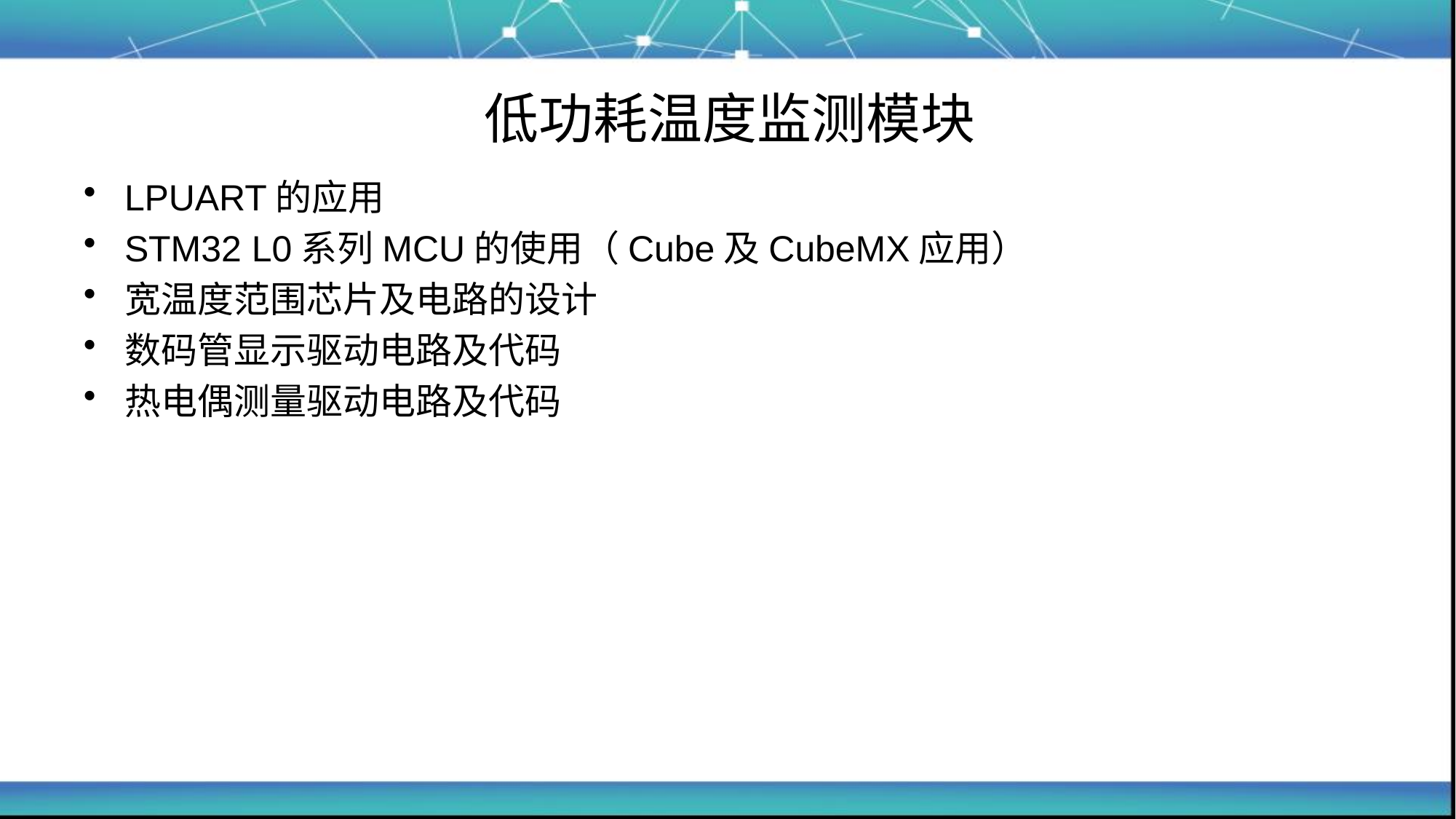

# 低功耗温度监测模块
LPUART的应用
STM32 L0系列MCU的使用（Cube及CubeMX应用）
宽温度范围芯片及电路的设计
数码管显示驱动电路及代码
热电偶测量驱动电路及代码